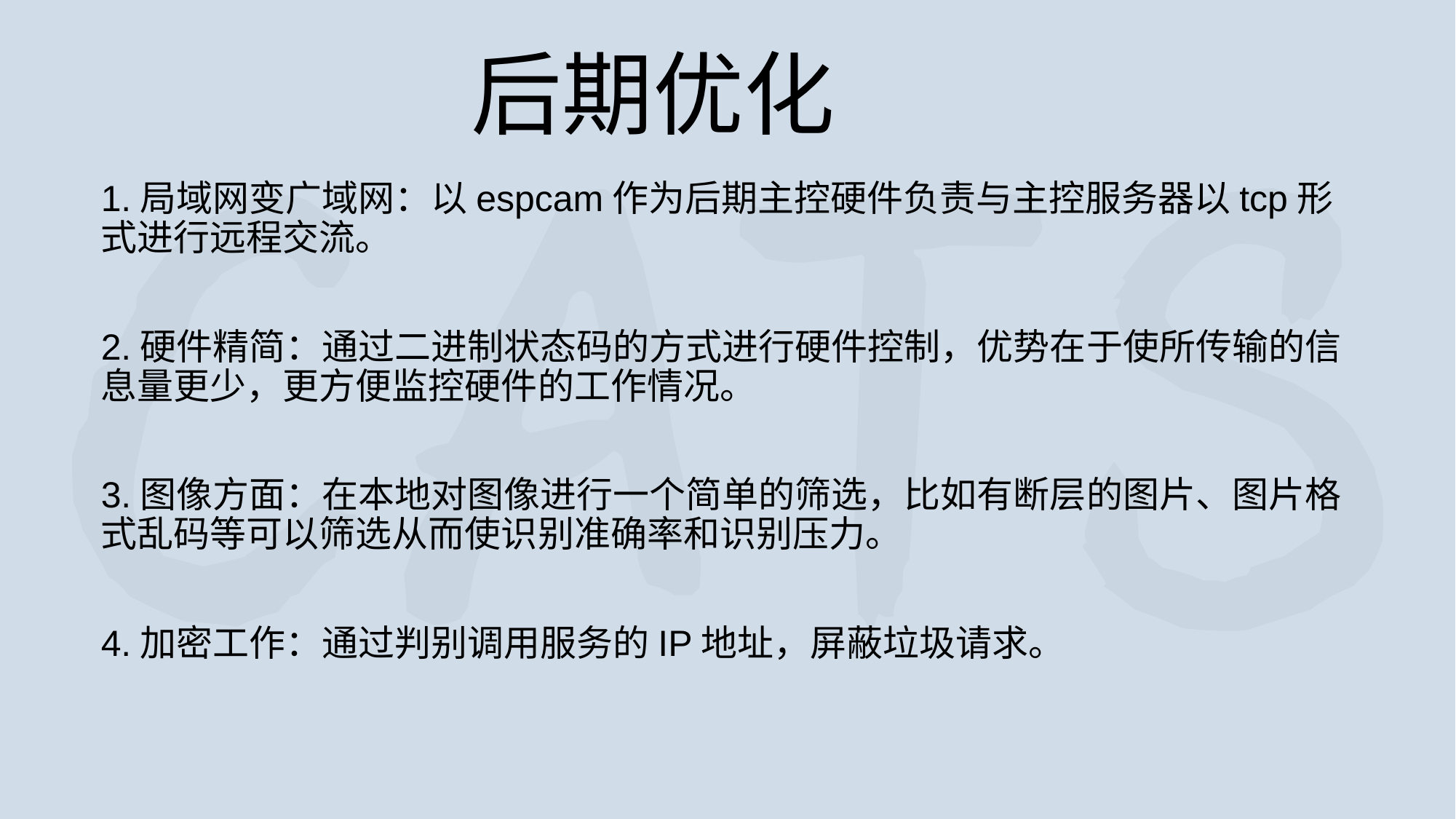

# 后期优化
1.局域网变广域网：以espcam作为后期主控硬件负责与主控服务器以tcp形式进行远程交流。

2.硬件精简：通过二进制状态码的方式进行硬件控制，优势在于使所传输的信息量更少，更方便监控硬件的工作情况。

3.图像方面：在本地对图像进行一个简单的筛选，比如有断层的图片、图片格式乱码等可以筛选从而使识别准确率和识别压力。

4.加密工作：通过判别调用服务的IP地址，屏蔽垃圾请求。